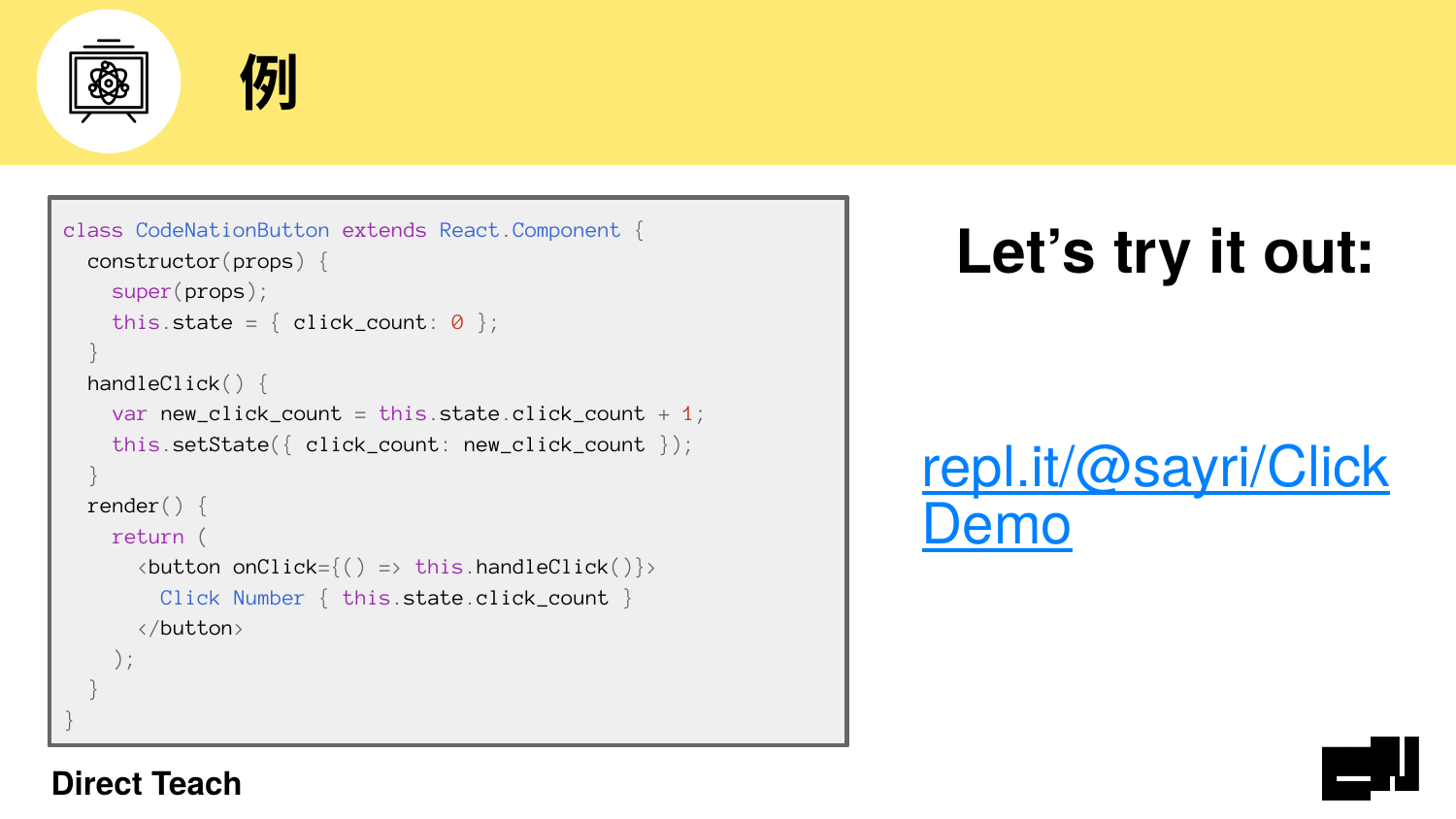

# 例
class CodeNationButton extends React.Component {
  constructor(props){
    super(props);
    this.state = { click_count: 0 };
  }
  handleClick() {
    var new_click_count = this.state.click_count + 1;
    this.setState({ click_count: new_click_count });
  }
  return (
    <button onClick={() => this.handleClick()}>
      Click Number { this.state.click_count }
    </button>
  );
}
class CodeNationButton extends React.Component {
  constructor(props) {
    super(props);
    this.state = { click_count: 0 };
  }
  handleClick() {
    var new_click_count = this.state.click_count + 1;
    this.setState({ click_count: new_click_count });
  }
  render() {
    return (
      <button onClick={() => this.handleClick()}>
        Click Number { this.state.click_count }
      </button>
    );
  }
}
Let’s try it out:

repl.it/@sayri/ClickDemo